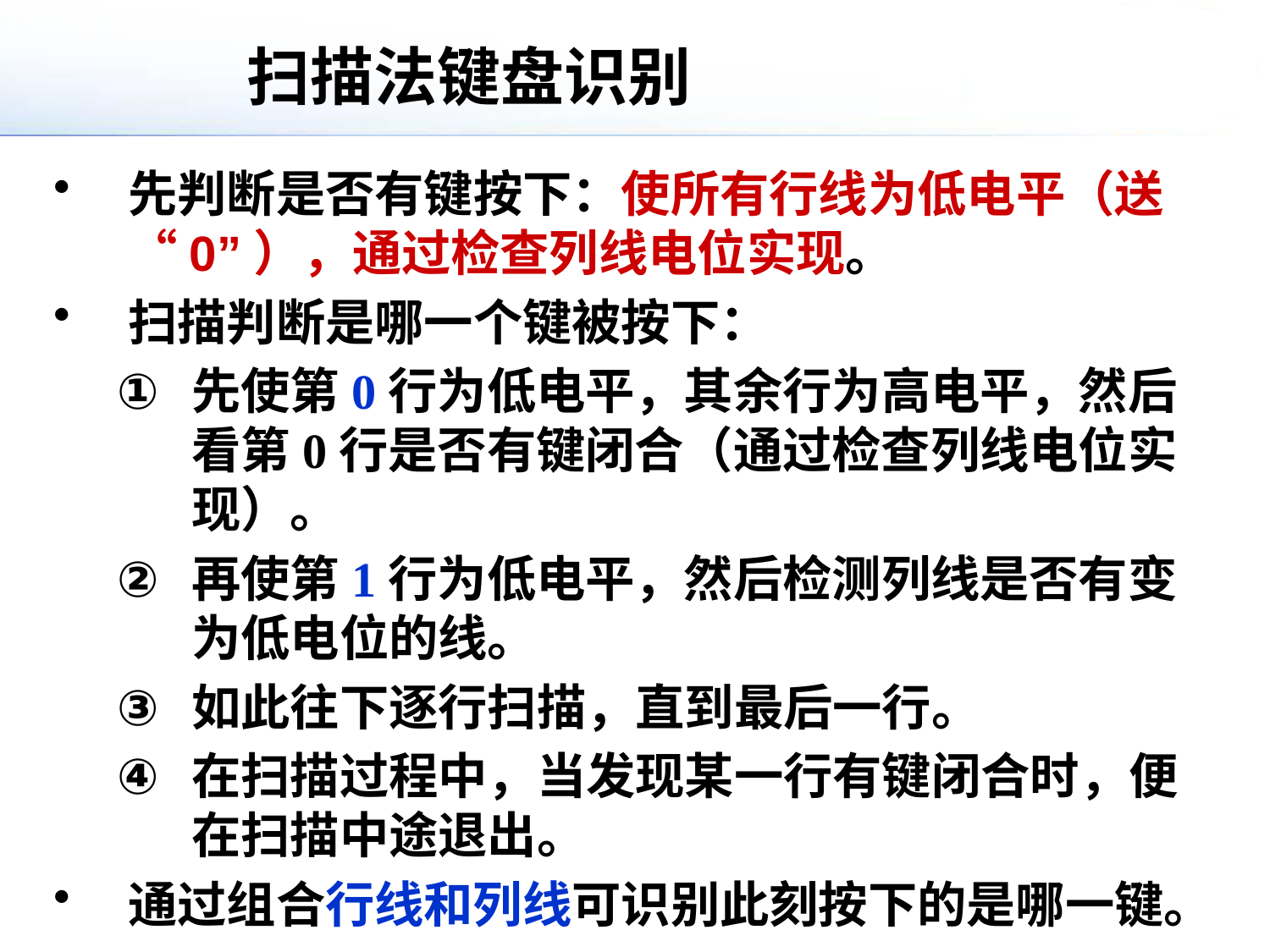

# 扫描法键盘识别
先判断是否有键按下：使所有行线为低电平（送“0”），通过检查列线电位实现。
扫描判断是哪一个键被按下：
先使第0行为低电平，其余行为高电平，然后看第0行是否有键闭合（通过检查列线电位实现）。
再使第1行为低电平，然后检测列线是否有变为低电位的线。
如此往下逐行扫描，直到最后一行。
在扫描过程中，当发现某一行有键闭合时，便在扫描中途退出。
通过组合行线和列线可识别此刻按下的是哪一键。